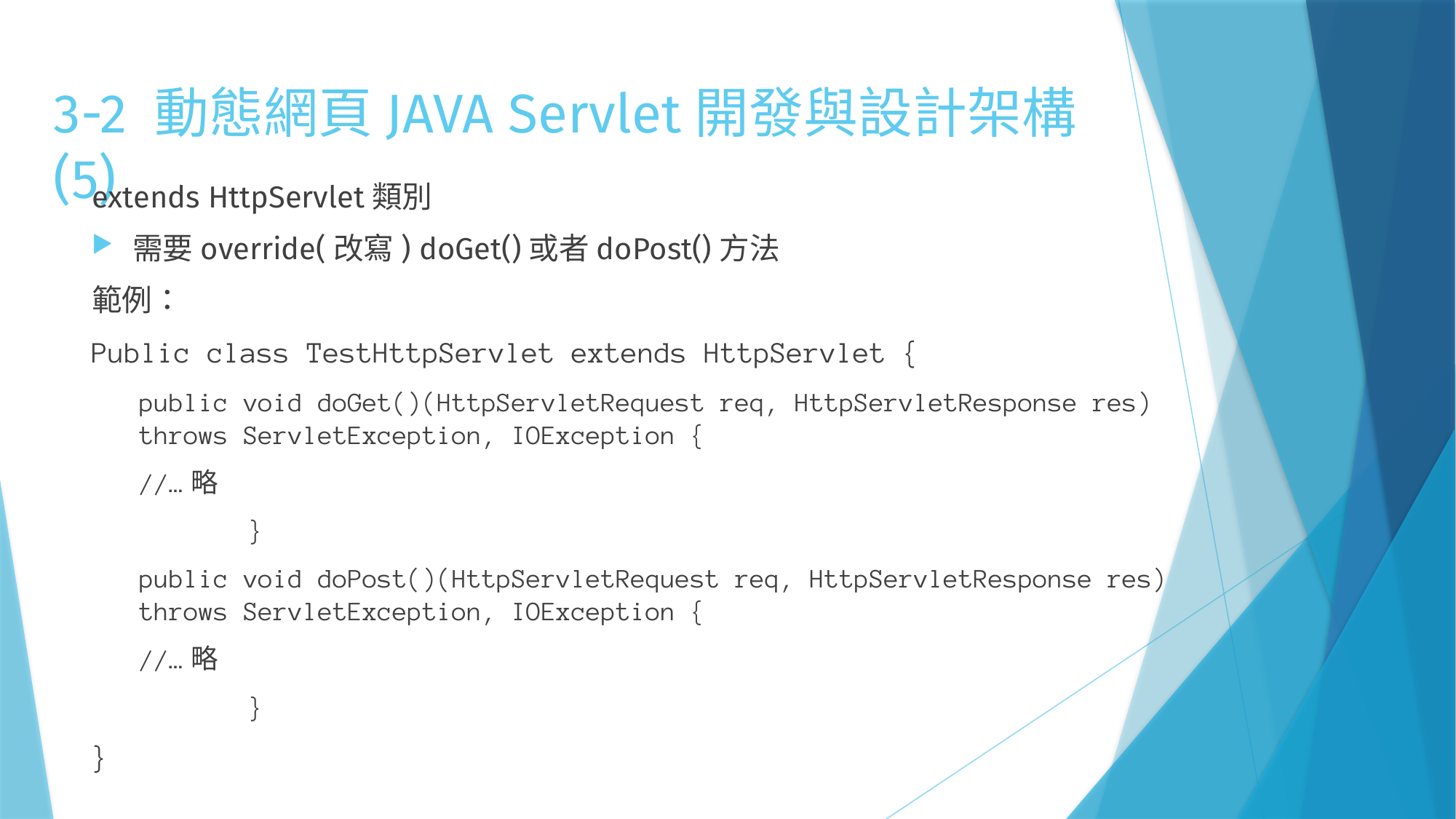

# 3-2 動態網頁JAVA Servlet開發與設計架構(5)
extends HttpServlet類別
需要override(改寫) doGet()或者doPost()方法
範例：
Public class TestHttpServlet extends HttpServlet {
public void doGet()(HttpServletRequest req, HttpServletResponse res) throws ServletException, IOException {
//…略
	}
public void doPost()(HttpServletRequest req, HttpServletResponse res) throws ServletException, IOException {
//…略
	}
}